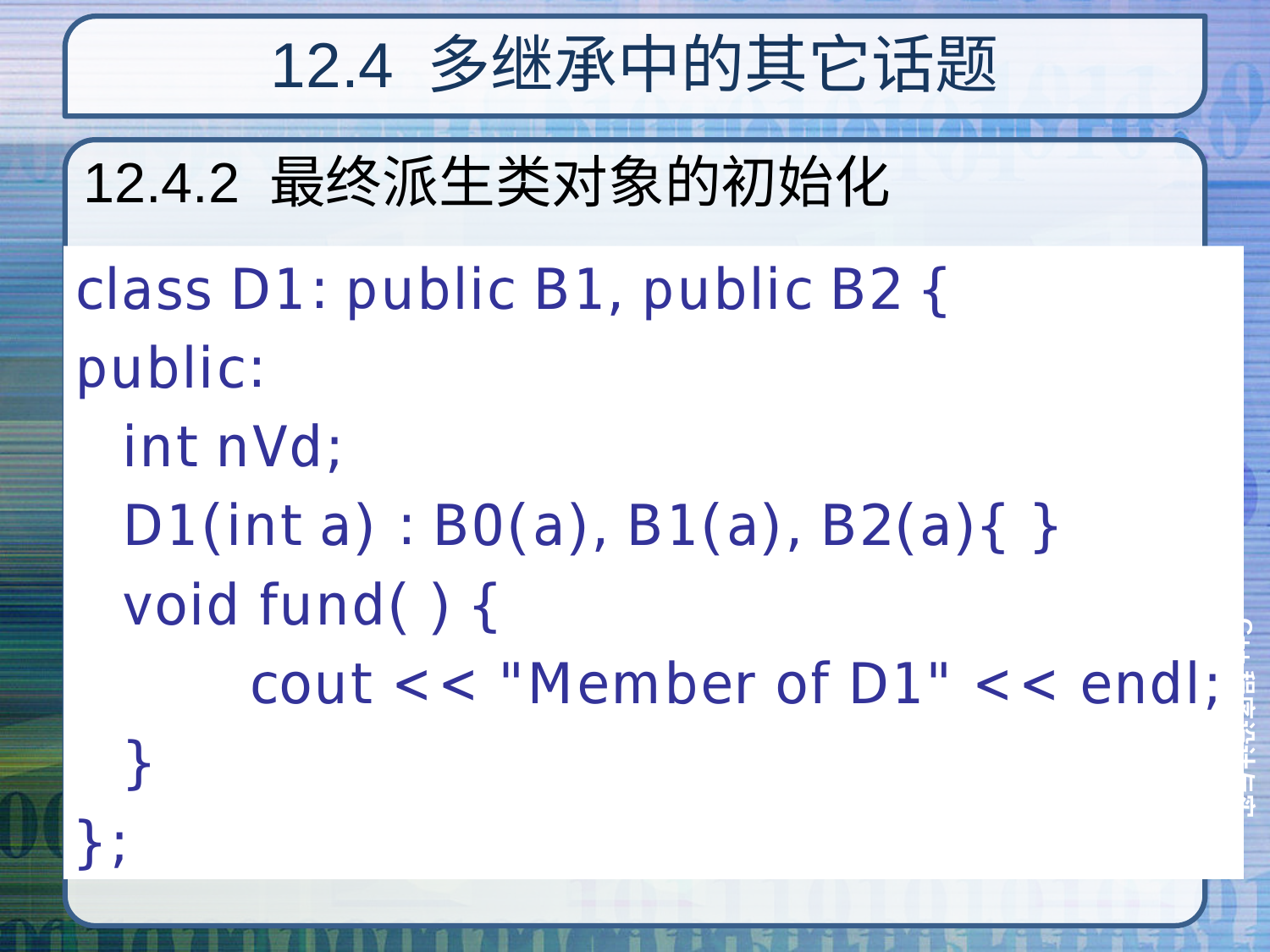

# 12.4 多继承中的其它话题
12.4.2 最终派生类对象的初始化
class D1: public B1, public B2 {
public:
	int nVd;
	D1(int a) : B0(a), B1(a), B2(a){ }
	void fund( ) {
		cout << "Member of D1" << endl;
   }
};